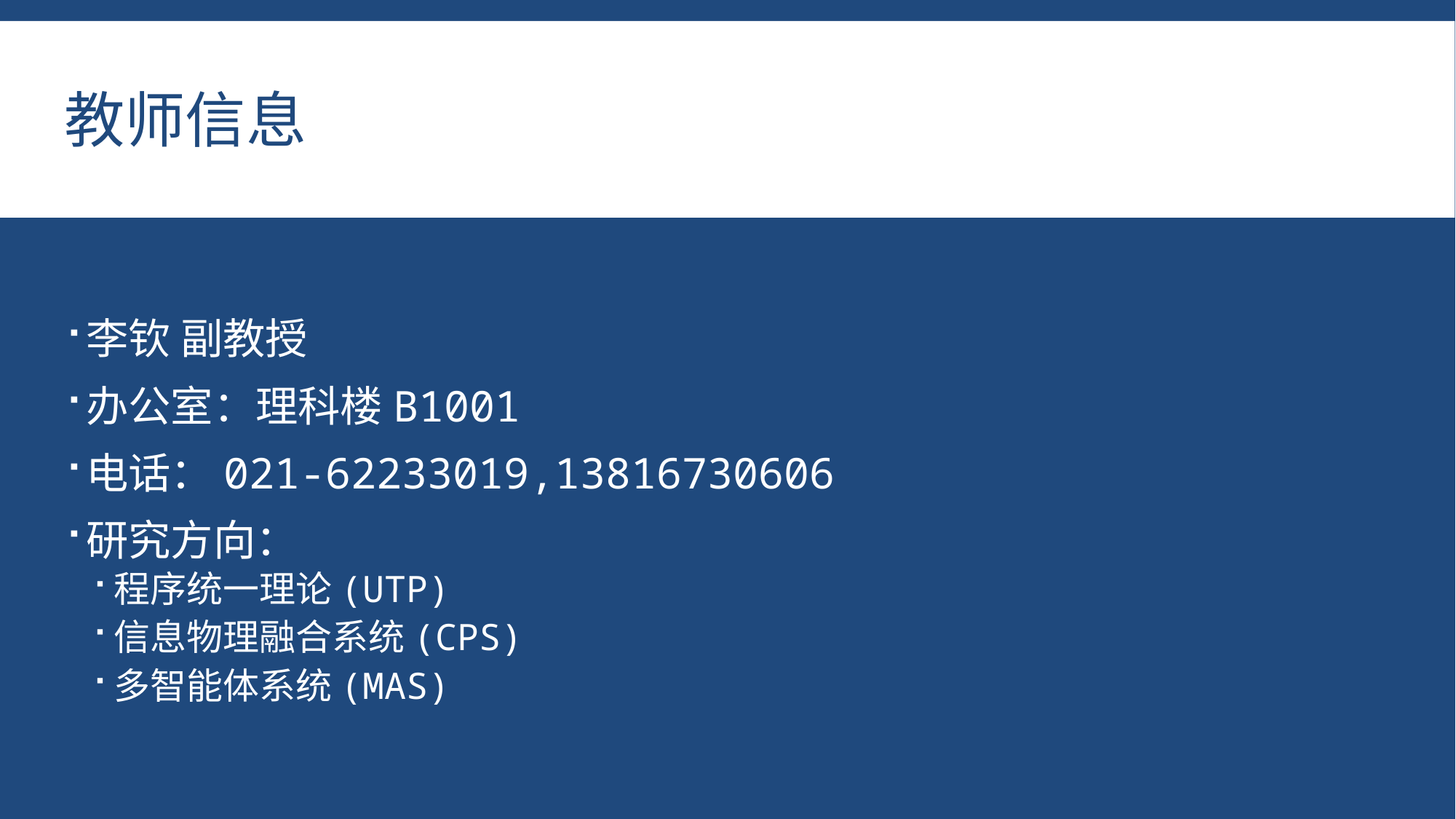

# 教师信息

李钦 副教授
办公室：理科楼B1001
电话：021-62233019,13816730606
研究方向：
程序统一理论(UTP)
信息物理融合系统(CPS)
多智能体系统(MAS)